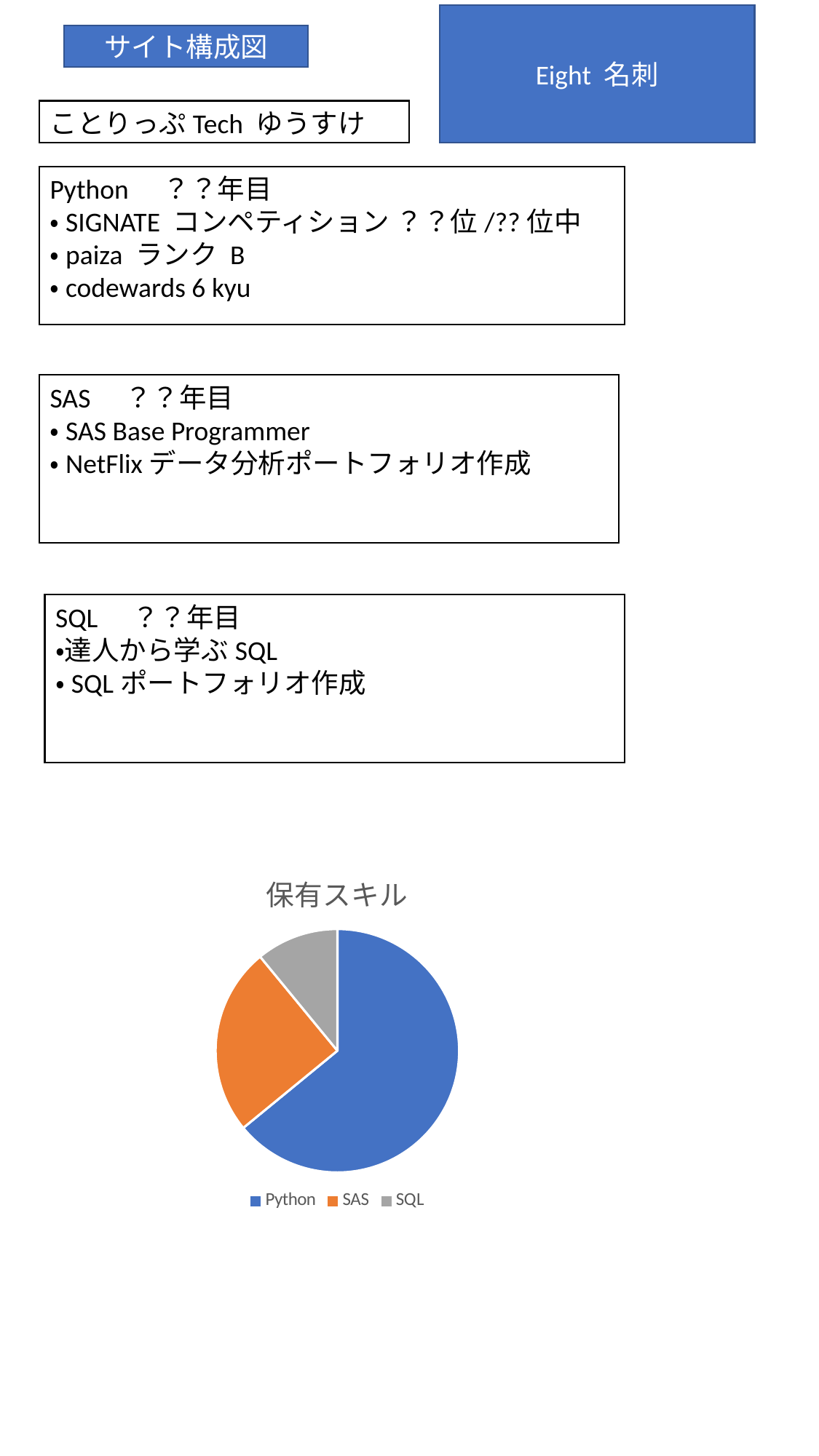

Eight 名刺
サイト構成図
ことりっぷTech ゆうすけ
Python　？？年目
・SIGNATE コンペティション ？？位/??位中
・paiza ランク B
・codewards 6 kyu
SAS　？？年目
・SAS Base Programmer
・NetFlixデータ分析ポートフォリオ作成
SQL　？？年目
・達人から学ぶSQL
・SQLポートフォリオ作成

### Chart:

| Category | 保有スキル |
|---|---|
| Python | 8.2 |
| SAS | 3.2 |
| SQL | 1.4 |